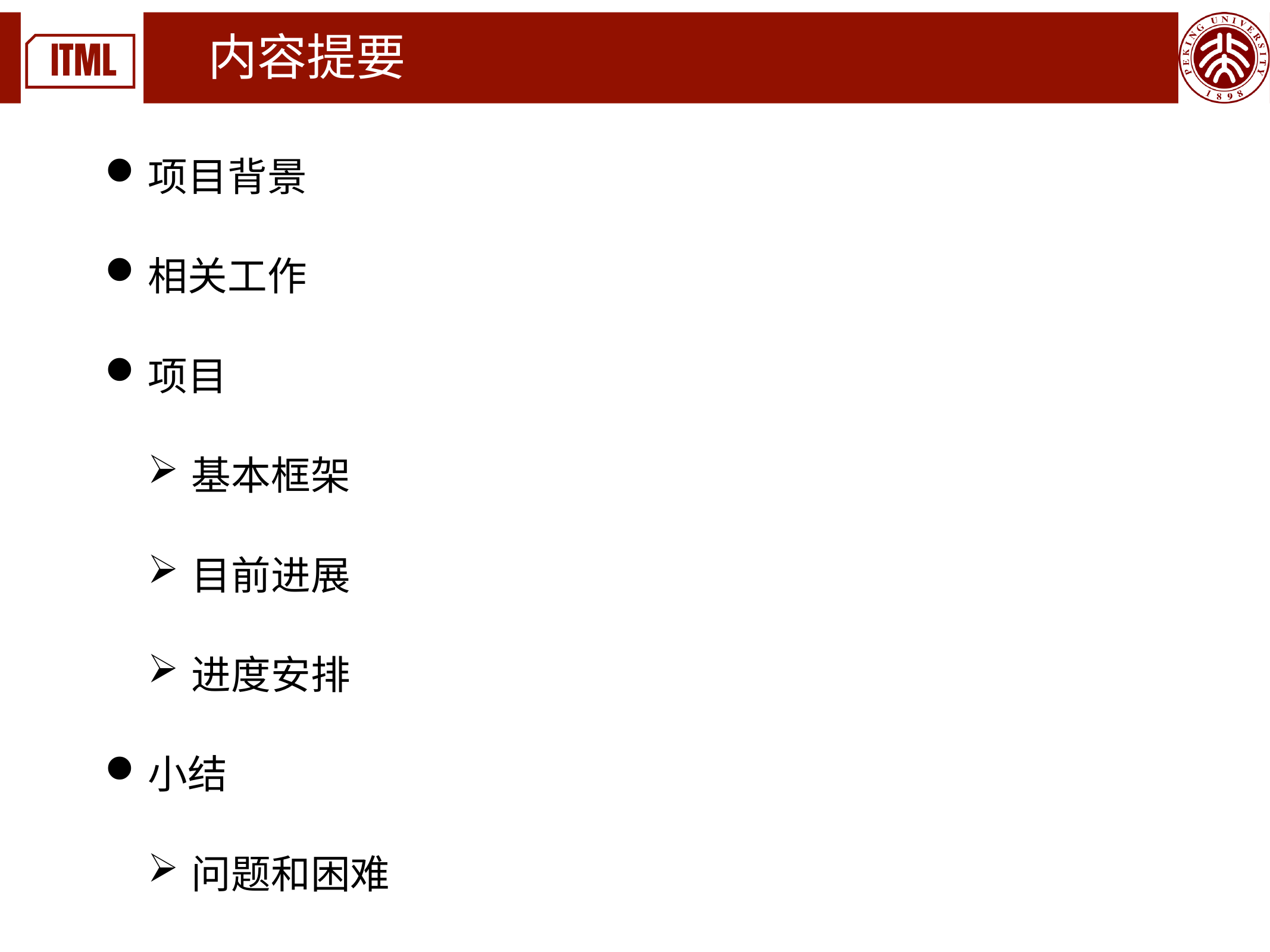

# 内容提要
项目背景
相关工作
项目
基本框架
目前进展
进度安排
小结
问题和困难